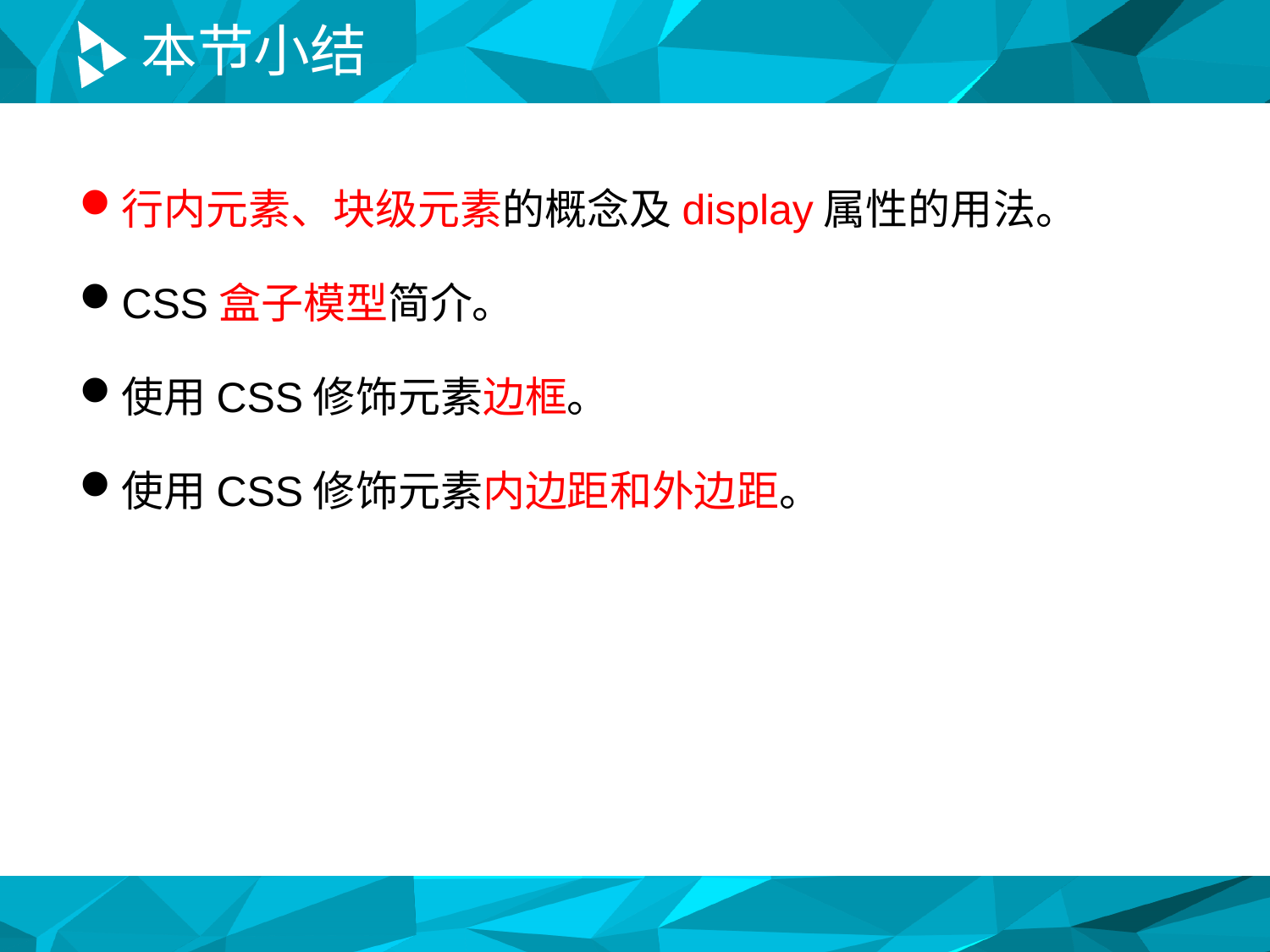

# 本节小结
行内元素、块级元素的概念及display属性的用法。
CSS盒子模型简介。
使用CSS修饰元素边框。
使用CSS修饰元素内边距和外边距。